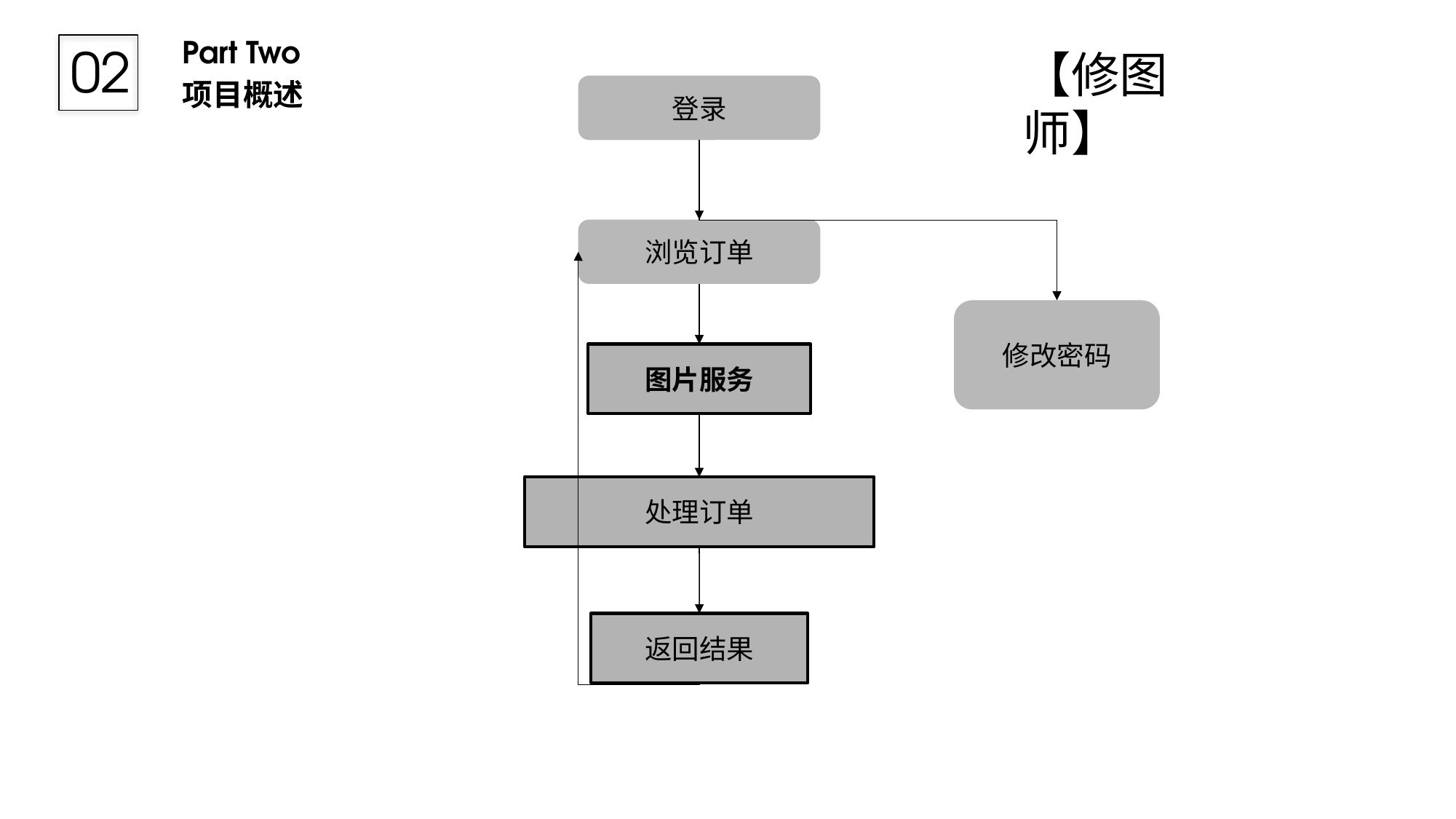

Part Two
项目概述
02
【修图师】
登录
浏览订单
修改密码
图片服务
处理订单
返回结果